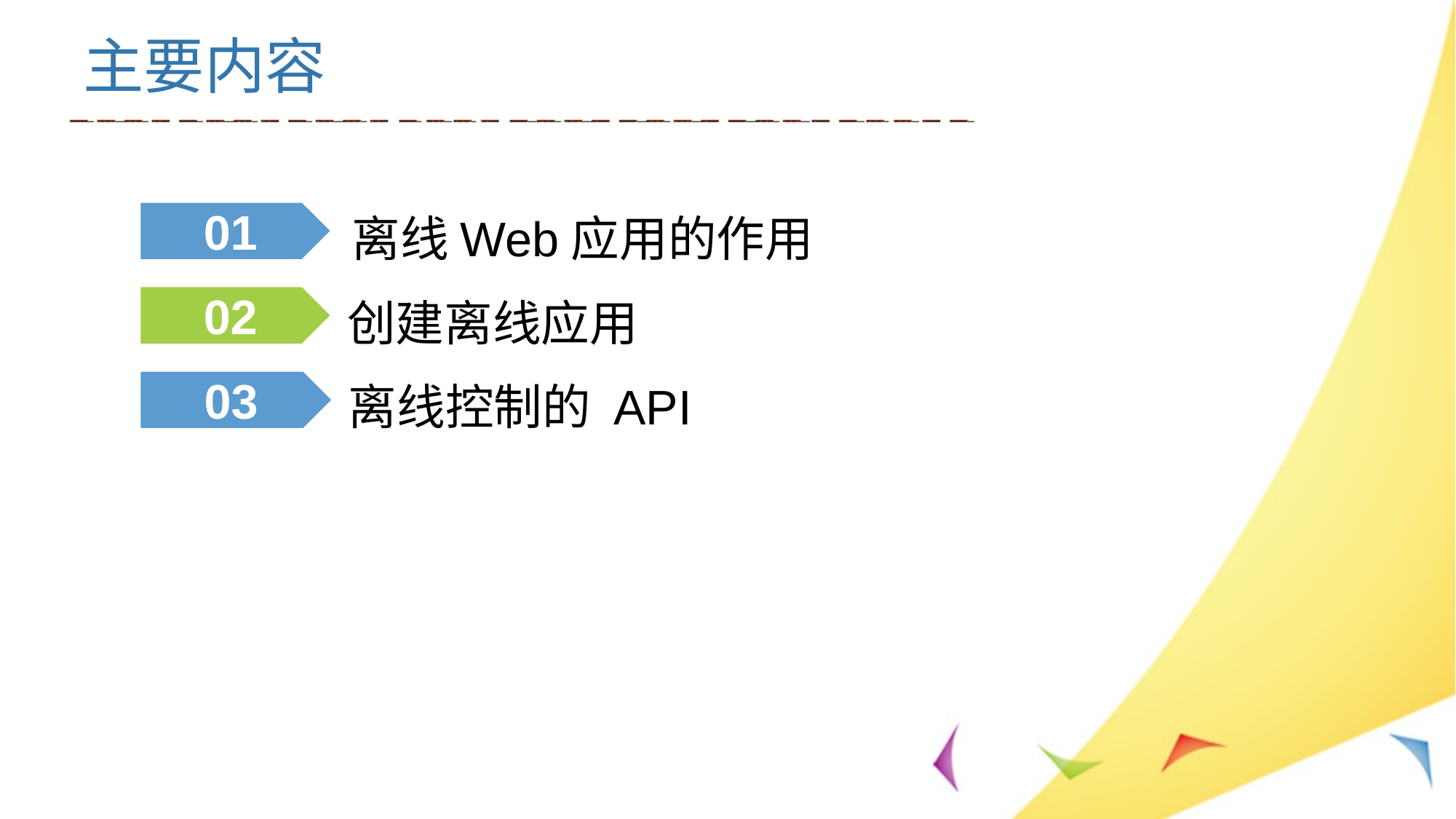

主要内容
01
离线Web应用的作用
创建离线应用
02
离线控制的 API
03